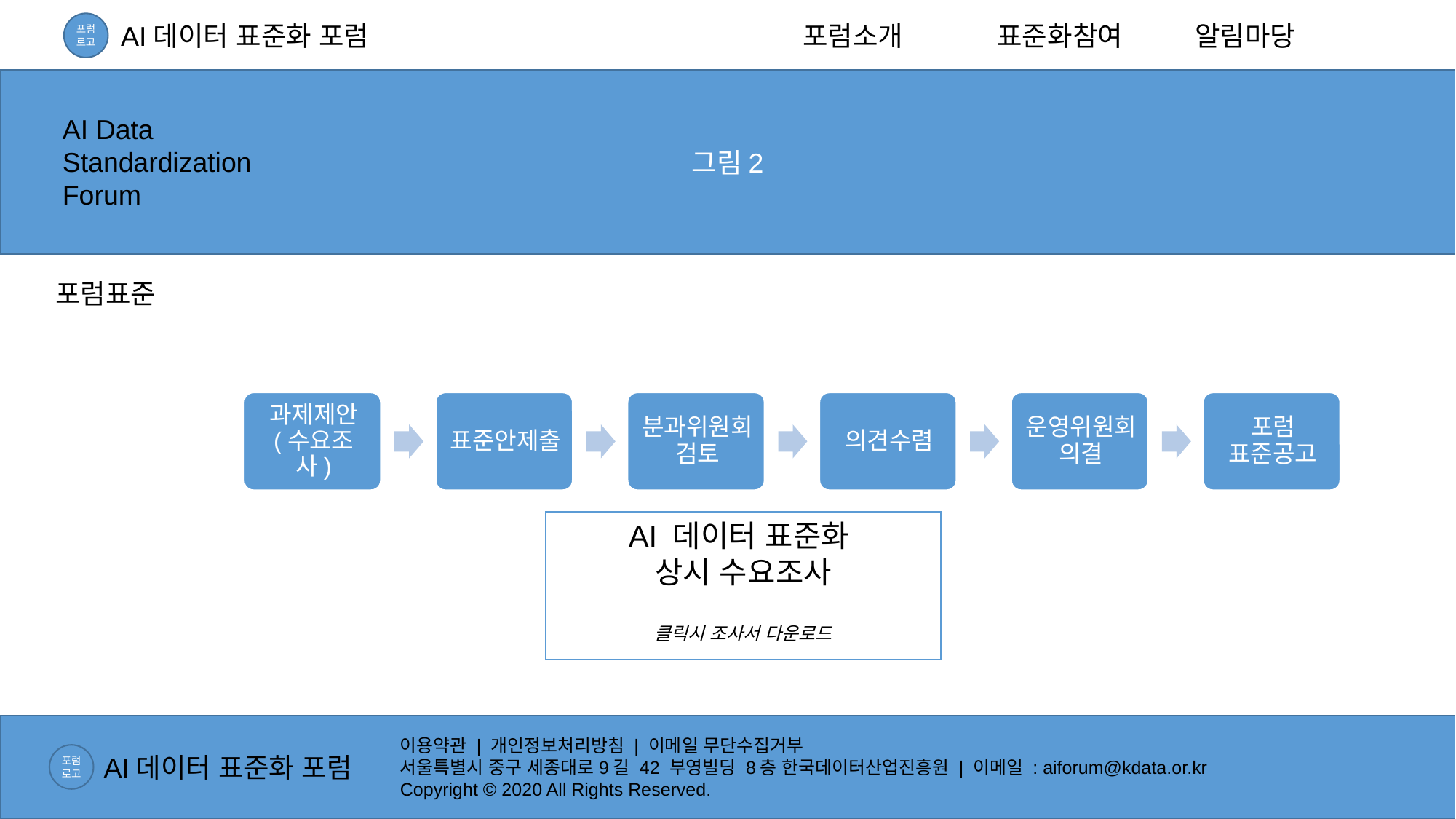

AI데이터 표준화 포럼
포럼소개
표준화참여
알림마당
포럼
로고
그림2
AI Data
Standardization
Forum
포럼표준
과제제안
(수요조사)

표준안제출

분과위원회 검토

의견수렴

운영위원회 의결

포럼 표준공고

AI 데이터 표준화
상시 수요조사
클릭시 조사서 다운로드

이용약관 | 개인정보처리방침 | 이메일 무단수집거부
서울특별시 중구 세종대로9길 42 부영빌딩 8층 한국데이터산업진흥원 | 이메일 : aiforum@kdata.or.kr
Copyright © 2020 All Rights Reserved.
AI데이터 표준화 포럼
포럼
로고